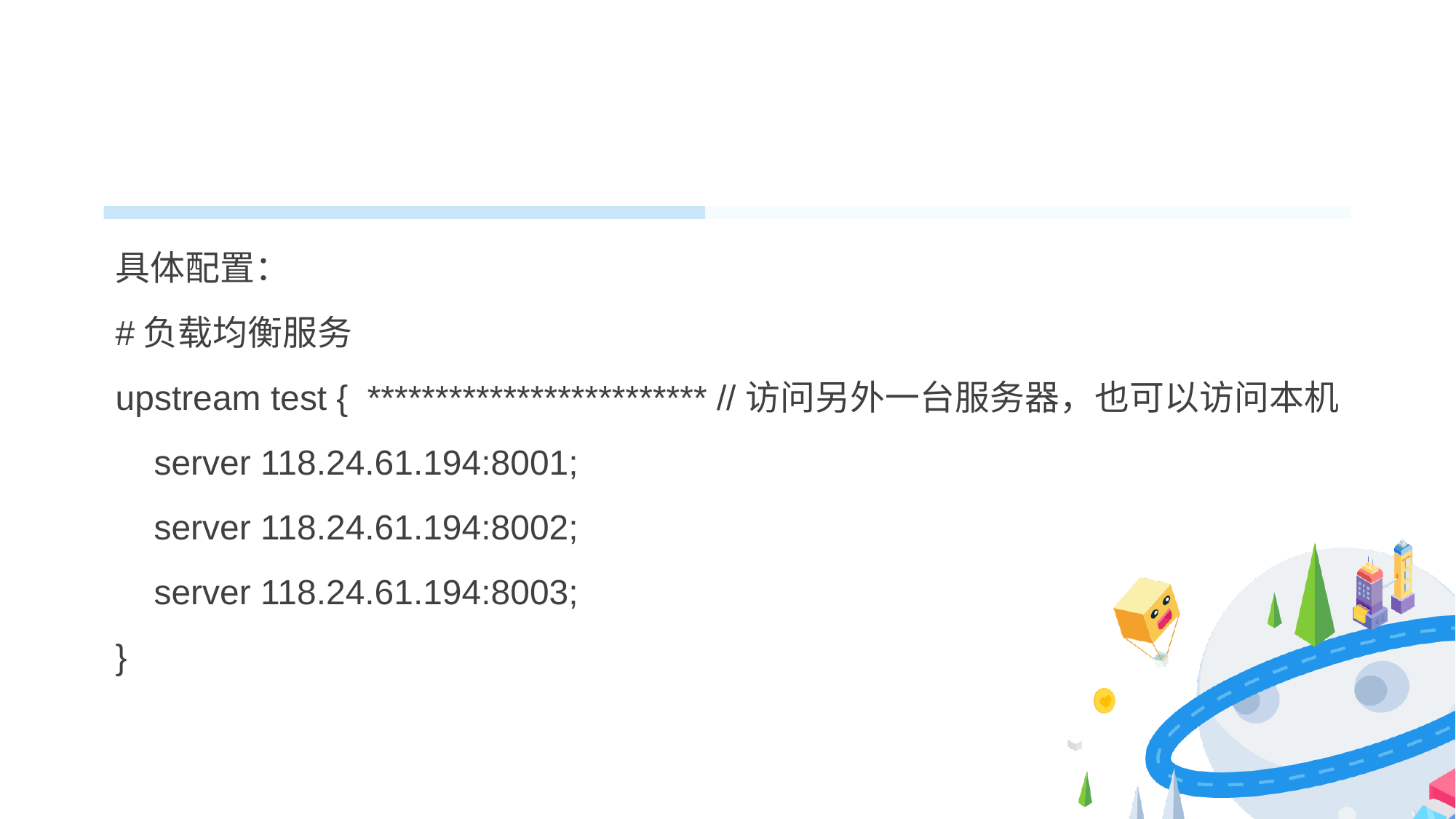

#
具体配置：
#负载均衡服务
upstream test {  ************************* //访问另外一台服务器，也可以访问本机
    server 118.24.61.194:8001;
    server 118.24.61.194:8002;
    server 118.24.61.194:8003;
}